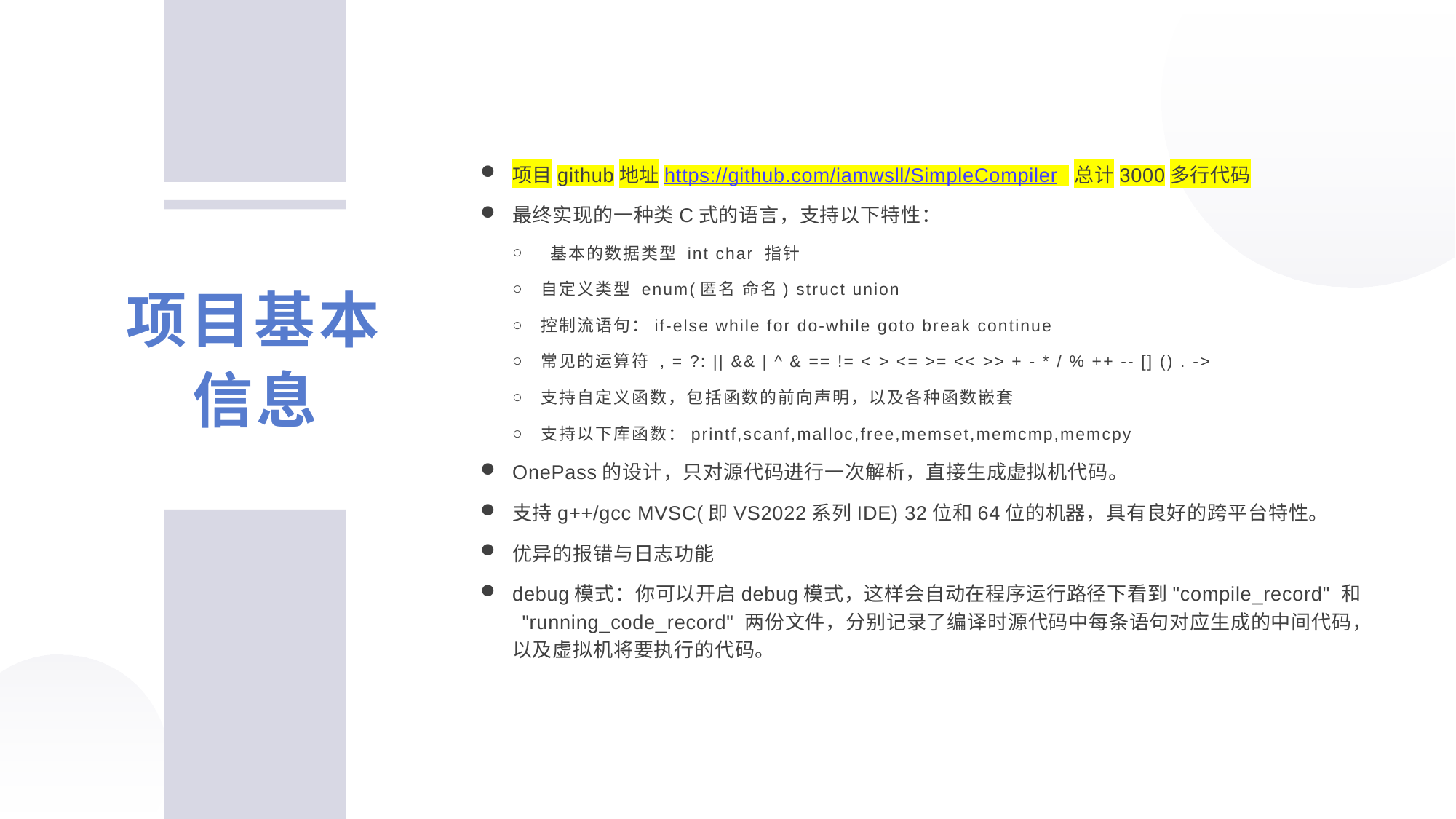

项目github地址https://github.com/iamwsll/SimpleCompiler  总计3000多行代码
最终实现的一种类C式的语言，支持以下特性：
 基本的数据类型 int char 指针
自定义类型 enum(匿名 命名) struct union
控制流语句：if-else while for do-while goto break continue
常见的运算符 , = ?: || && | ^ & == != < > <= >= << >> + - * / % ++ -- [] () . ->
支持自定义函数，包括函数的前向声明，以及各种函数嵌套
支持以下库函数：printf,scanf,malloc,free,memset,memcmp,memcpy
OnePass的设计，只对源代码进行一次解析，直接生成虚拟机代码。
支持g++/gcc MVSC(即VS2022系列IDE) 32位和64位的机器，具有良好的跨平台特性。
优异的报错与日志功能
debug模式：你可以开启debug模式，这样会自动在程序运行路径下看到"compile_record" 和 "running_code_record" 两份文件，分别记录了编译时源代码中每条语句对应生成的中间代码，以及虚拟机将要执行的代码。

项目基本信息